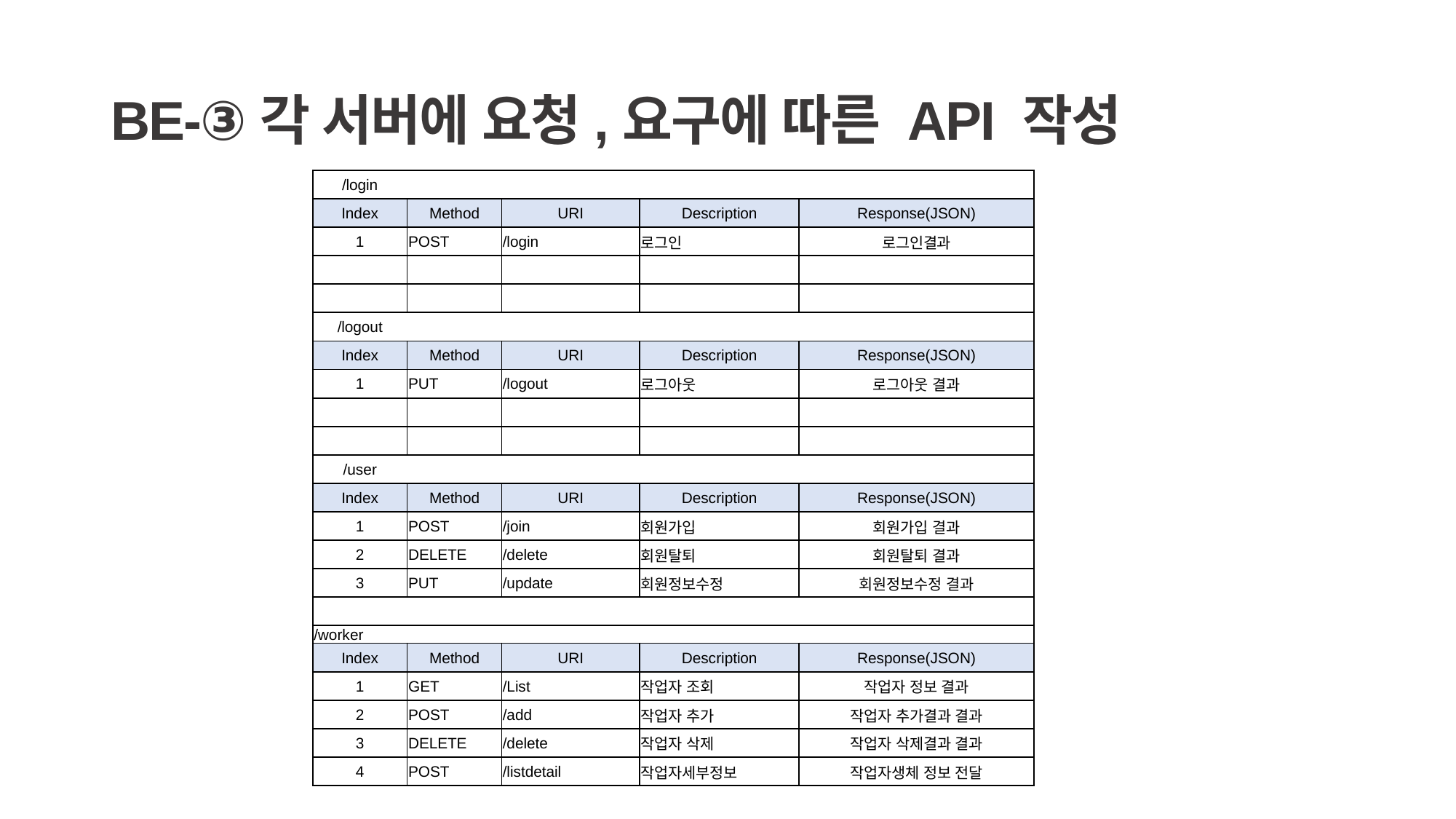

# BE-③각 서버에 요청,요구에 따른 API 작성
| /login |  |  |  |  |
| --- | --- | --- | --- | --- |
| Index | Method | URI | Description | Response(JSON) |
| 1 | POST | /login | 로그인 | 로그인결과 |
|  |  |  |  |  |
|  |  |  |  |  |
| /logout |  |  |  |  |
| Index | Method | URI | Description | Response(JSON) |
| 1 | PUT | /logout | 로그아웃 | 로그아웃 결과 |
|  |  |  |  |  |
|  |  |  |  |  |
| /user |  |  |  |  |
| Index | Method | URI | Description | Response(JSON) |
| 1 | POST | /join | 회원가입 | 회원가입 결과 |
| 2 | DELETE | /delete | 회원탈퇴 | 회원탈퇴 결과 |
| 3 | PUT | /update | 회원정보수정 | 회원정보수정 결과 |
|  |  |  |  |  |
| /worker |  |  |  |  |
| Index | Method | URI | Description | Response(JSON) |
| 1 | GET | /List | 작업자 조회 | 작업자 정보 결과 |
| 2 | POST | /add | 작업자 추가 | 작업자 추가결과 결과 |
| 3 | DELETE | /delete | 작업자 삭제 | 작업자 삭제결과 결과 |
| 4 | POST | /listdetail | 작업자세부정보 | 작업자생체 정보 전달 |